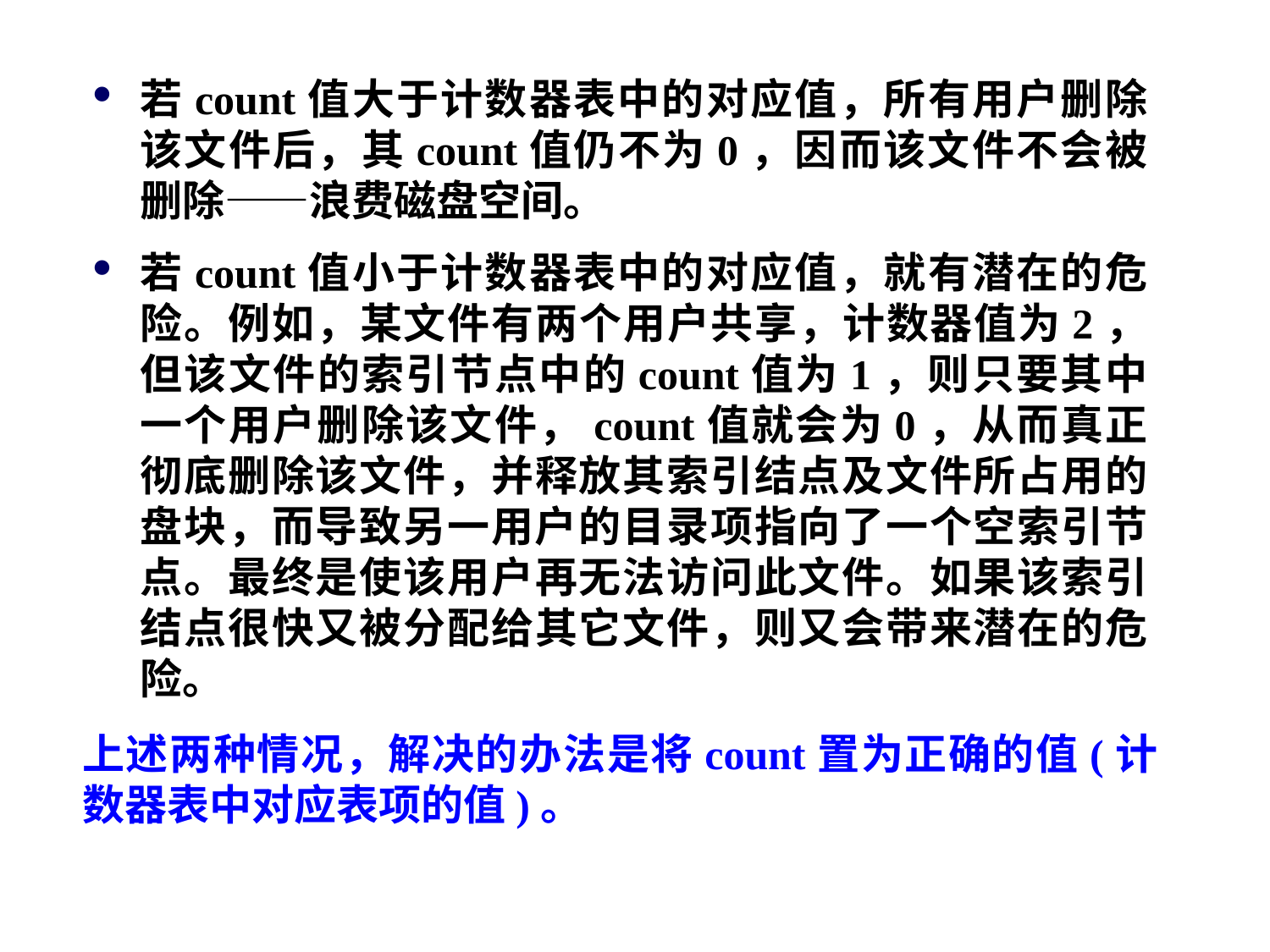

若count值大于计数器表中的对应值，所有用户删除该文件后，其count值仍不为0，因而该文件不会被删除——浪费磁盘空间。
若count值小于计数器表中的对应值，就有潜在的危险。例如，某文件有两个用户共享，计数器值为2，但该文件的索引节点中的count值为1，则只要其中一个用户删除该文件，count值就会为0，从而真正彻底删除该文件，并释放其索引结点及文件所占用的盘块，而导致另一用户的目录项指向了一个空索引节点。最终是使该用户再无法访问此文件。如果该索引结点很快又被分配给其它文件，则又会带来潜在的危险。
上述两种情况，解决的办法是将count置为正确的值(计数器表中对应表项的值)。
89